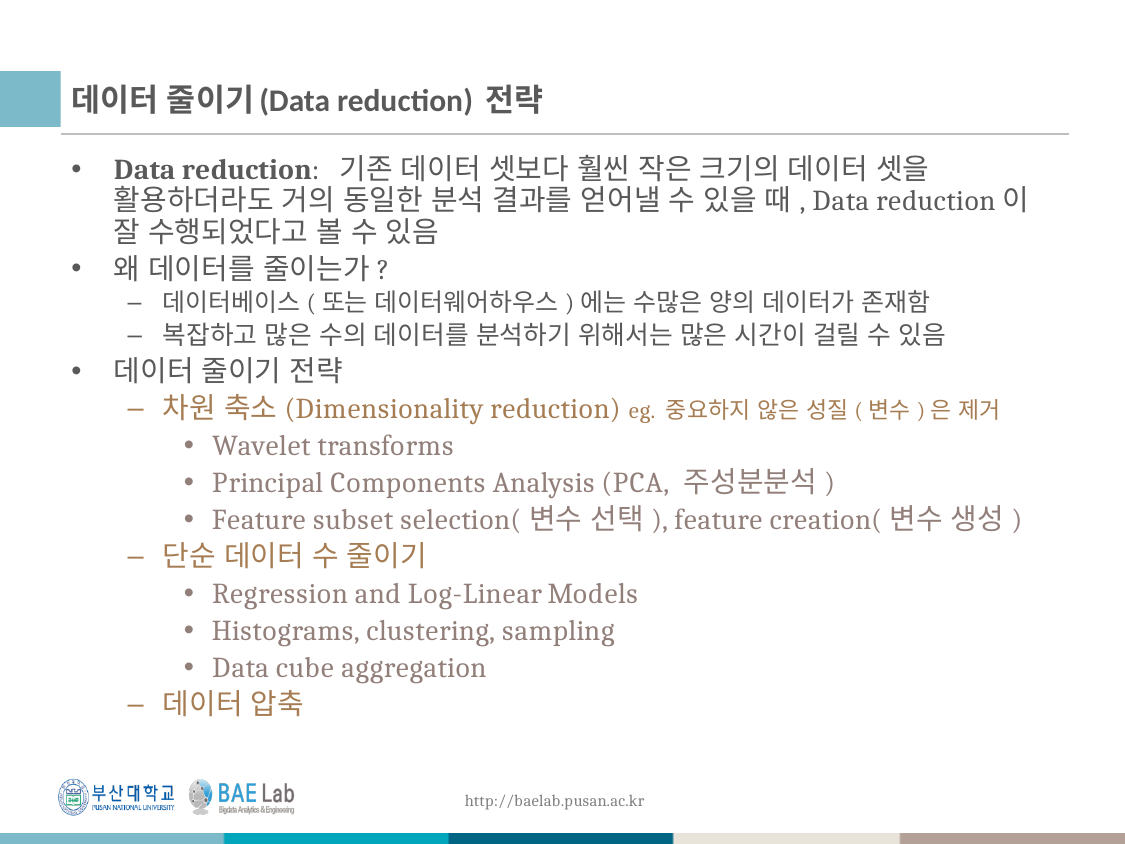

# 데이터 줄이기(Data reduction) 전략
Data reduction:  기존 데이터 셋보다 훨씬 작은 크기의 데이터 셋을 활용하더라도 거의 동일한 분석 결과를 얻어낼 수 있을 때, Data reduction이 잘 수행되었다고 볼 수 있음
왜 데이터를 줄이는가?
데이터베이스(또는 데이터웨어하우스)에는 수많은 양의 데이터가 존재함
복잡하고 많은 수의 데이터를 분석하기 위해서는 많은 시간이 걸릴 수 있음
데이터 줄이기 전략
차원 축소(Dimensionality reduction) eg. 중요하지 않은 성질(변수)은 제거
Wavelet transforms
Principal Components Analysis (PCA, 주성분분석)
Feature subset selection(변수 선택), feature creation(변수 생성)
단순 데이터 수 줄이기
Regression and Log-Linear Models
Histograms, clustering, sampling
Data cube aggregation
데이터 압축